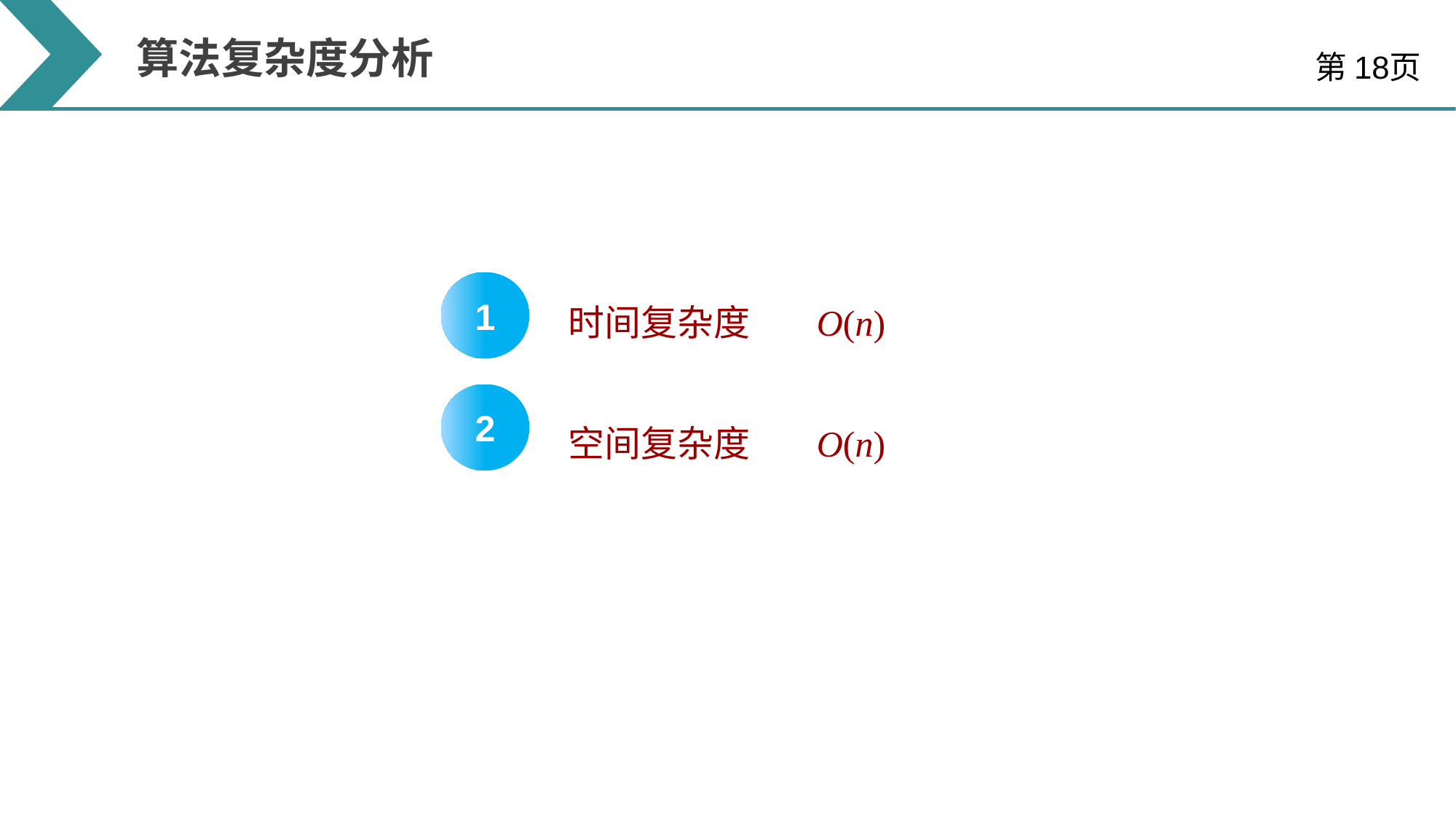

算法复杂度分析
第18页
1
时间复杂度
O(n)
2
O(n)
空间复杂度